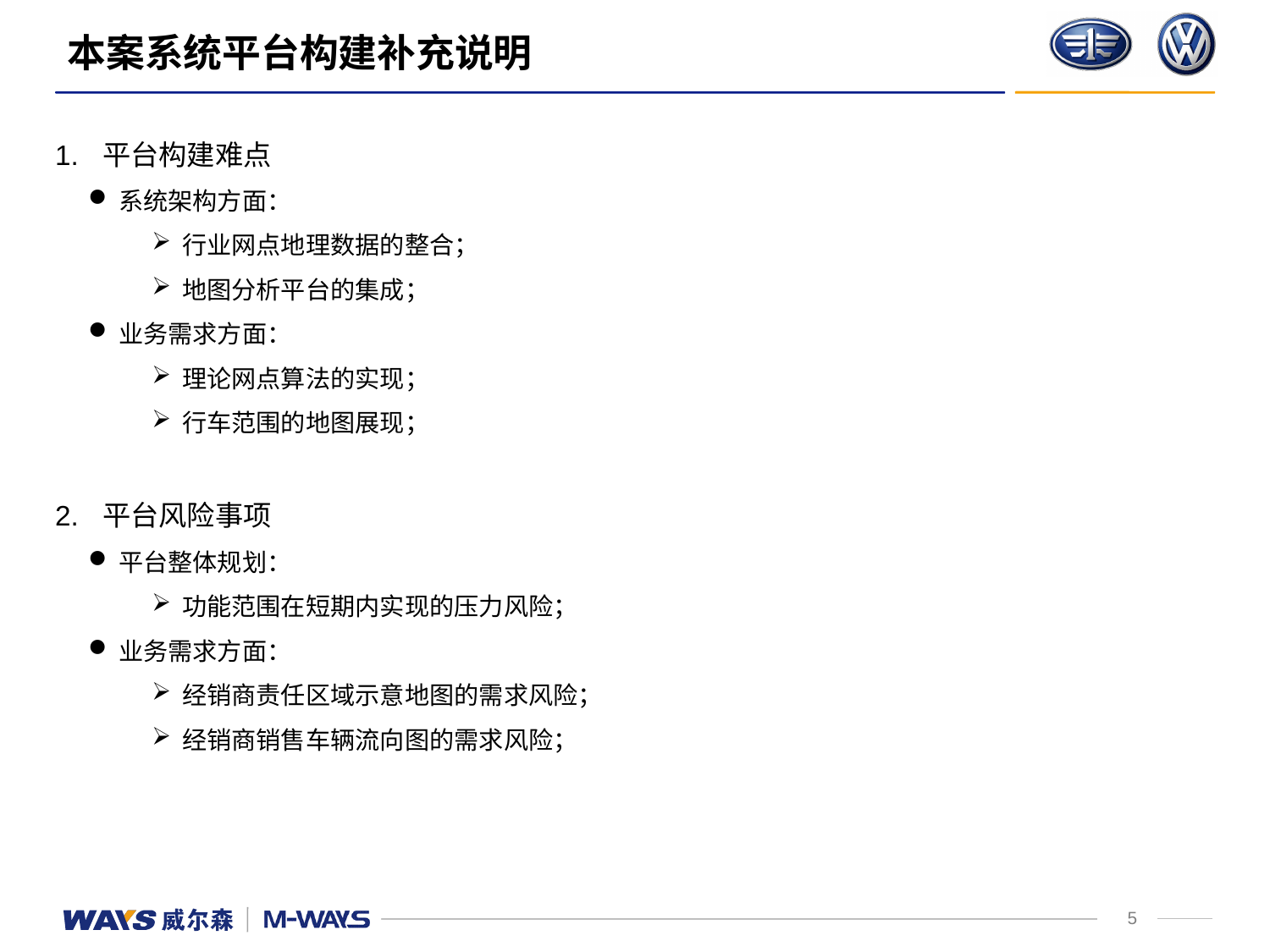

# 本案系统平台构建补充说明
平台构建难点
系统架构方面：
行业网点地理数据的整合；
地图分析平台的集成；
业务需求方面：
理论网点算法的实现；
行车范围的地图展现；

平台风险事项
平台整体规划：
功能范围在短期内实现的压力风险；
业务需求方面：
经销商责任区域示意地图的需求风险；
经销商销售车辆流向图的需求风险；